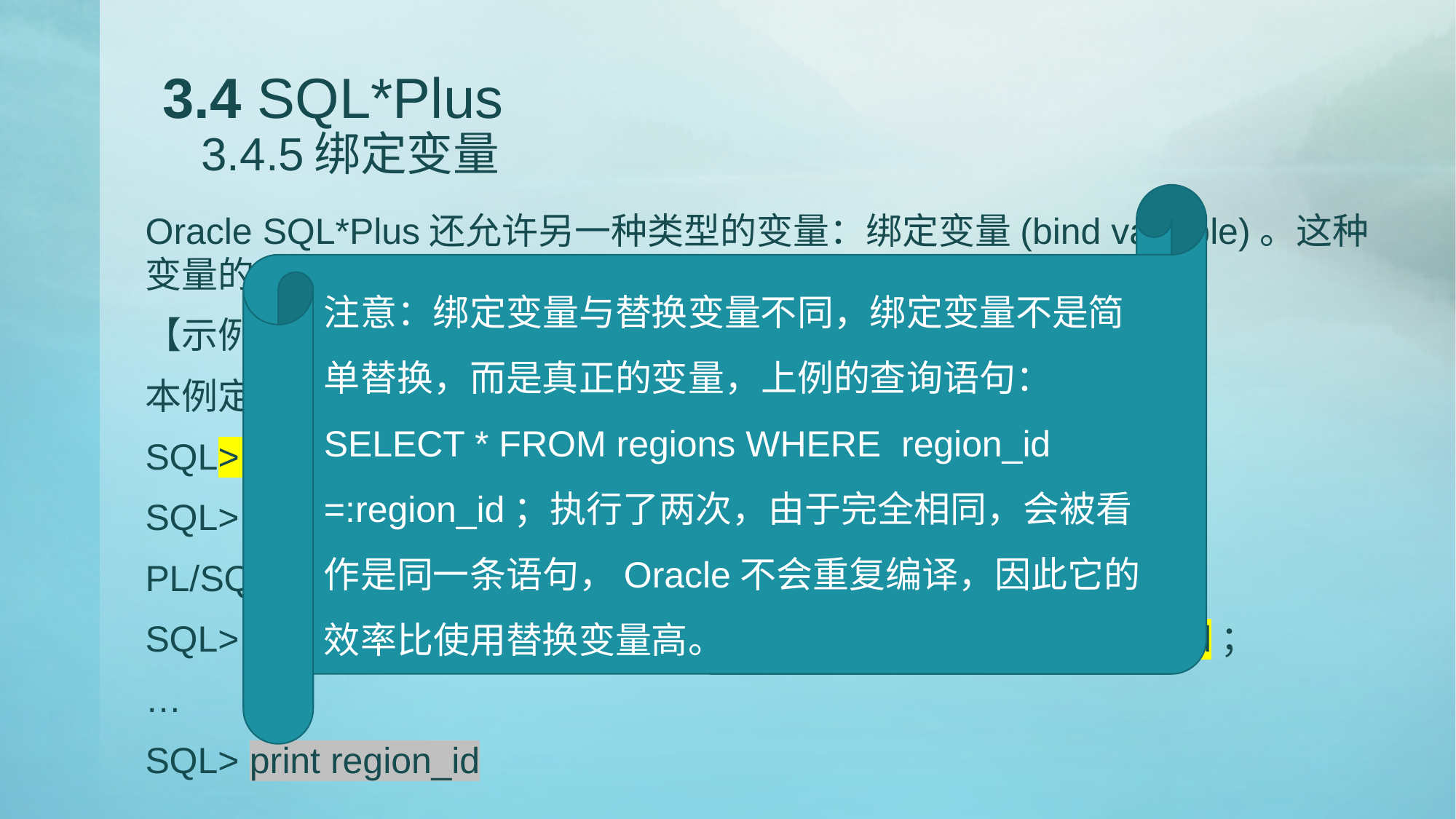

# 3.4 SQL*Plus 3.4.5绑定变量
注意：绑定变量与替换变量不同，绑定变量不是简单替换，而是真正的变量，上例的查询语句：SELECT * FROM regions WHERE  region_id =:region_id；执行了两次，由于完全相同，会被看作是同一条语句，Oracle不会重复编译，因此它的效率比使用替换变量高。
Oracle SQL*Plus还允许另一种类型的变量：绑定变量(bind variable)。这种变量的值可以被方便地修改，可以通过print语句输出。
【示例3-18】绑定变量的使用
本例定义绑定变量region_id，然后多次给它赋不同的值。
SQL> var region_id number；
SQL> EXEC :region_id:= 1；
PL/SQL procedure successfully completed.
SQL> SELECT * FROM regions WHERE  region_id =：region_id；
…
SQL> print region_id